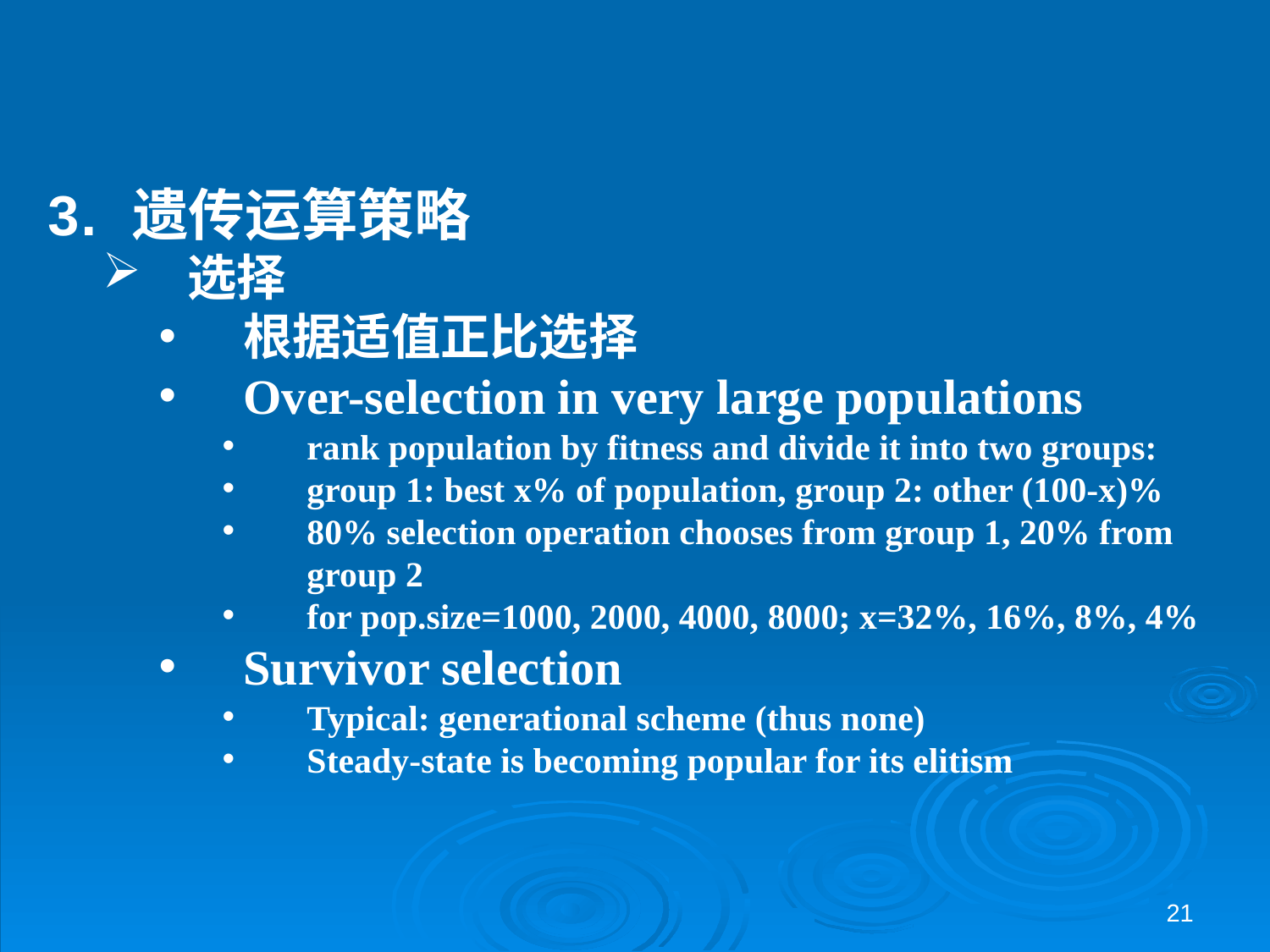

遗传运算策略
选择
根据适值正比选择
Over-selection in very large populations
rank population by fitness and divide it into two groups:
group 1: best x% of population, group 2: other (100-x)%
80% selection operation chooses from group 1, 20% from group 2
for pop.size=1000, 2000, 4000, 8000; x=32%, 16%, 8%, 4%
Survivor selection
Typical: generational scheme (thus none)
Steady-state is becoming popular for its elitism

21